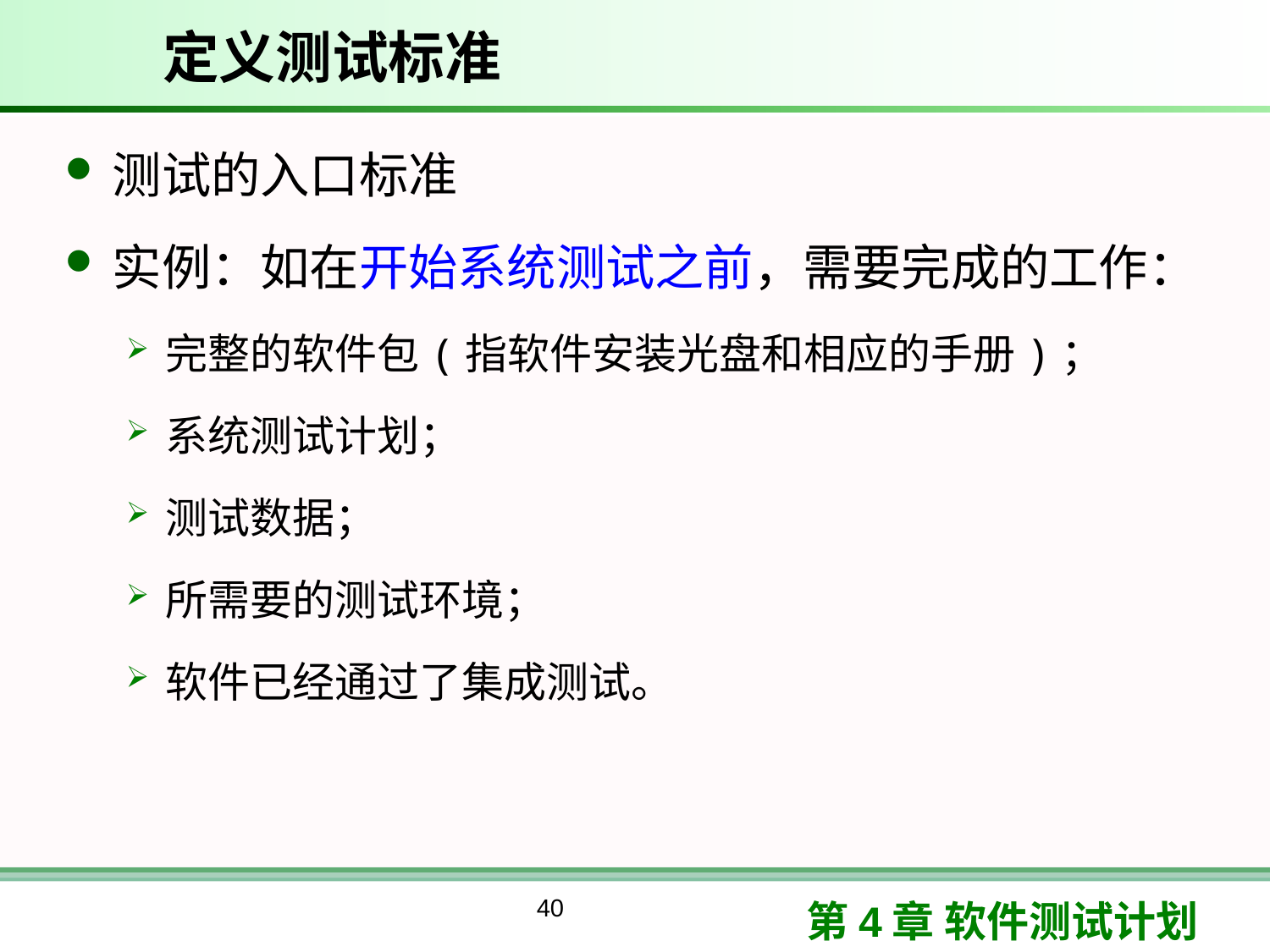

# 定义测试标准
测试的入口标准
实例：如在开始系统测试之前，需要完成的工作：
完整的软件包(指软件安装光盘和相应的手册)；
系统测试计划；
测试数据；
所需要的测试环境；
软件已经通过了集成测试。

40